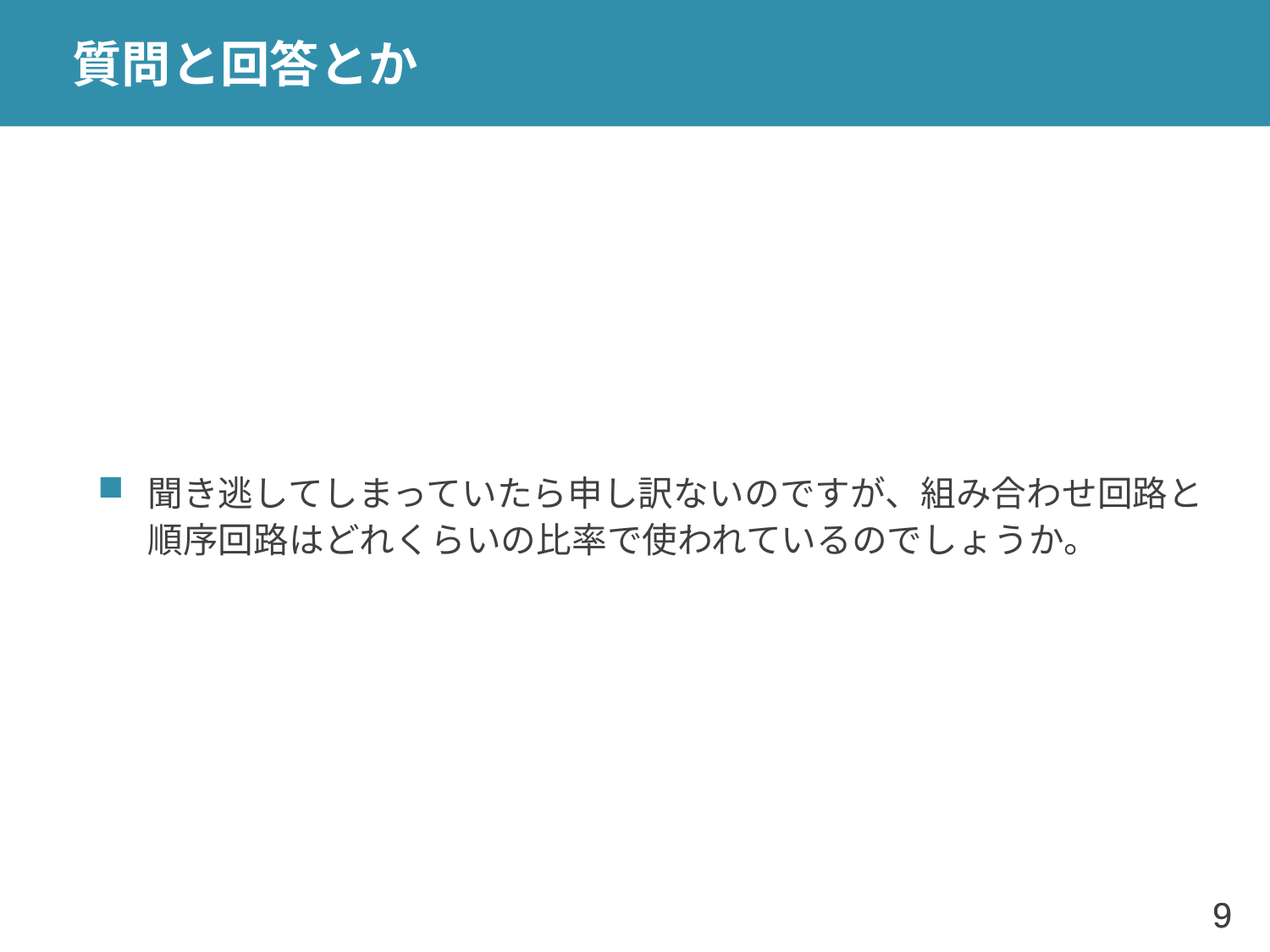

# 質問と回答とか
聞き逃してしまっていたら申し訳ないのですが、組み合わせ回路と順序回路はどれくらいの比率で使われているのでしょうか。